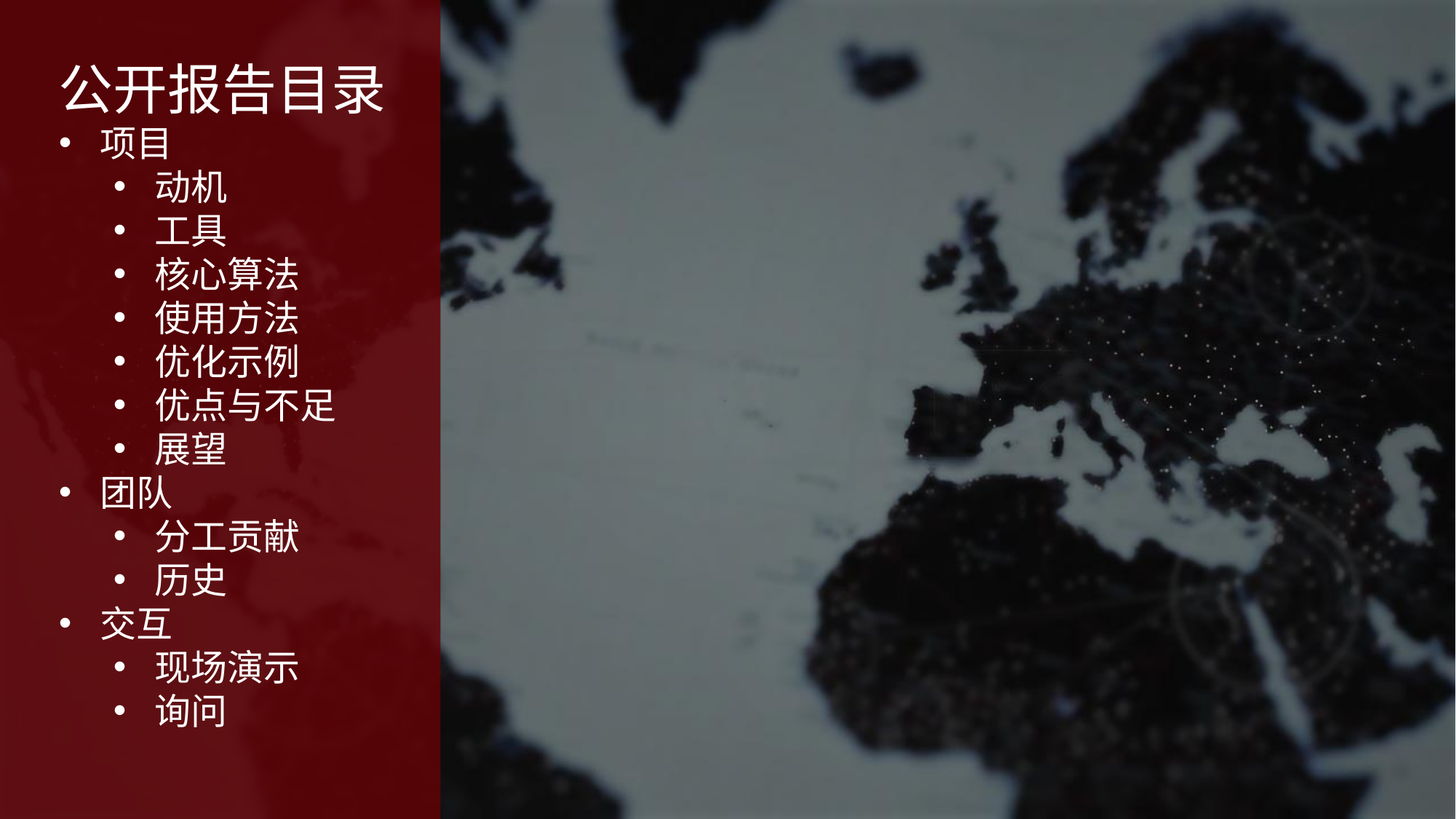

公开报告目录
项目
动机
工具
核心算法
使用方法
优化示例
优点与不足
展望
团队
分工贡献
历史
交互
现场演示
询问